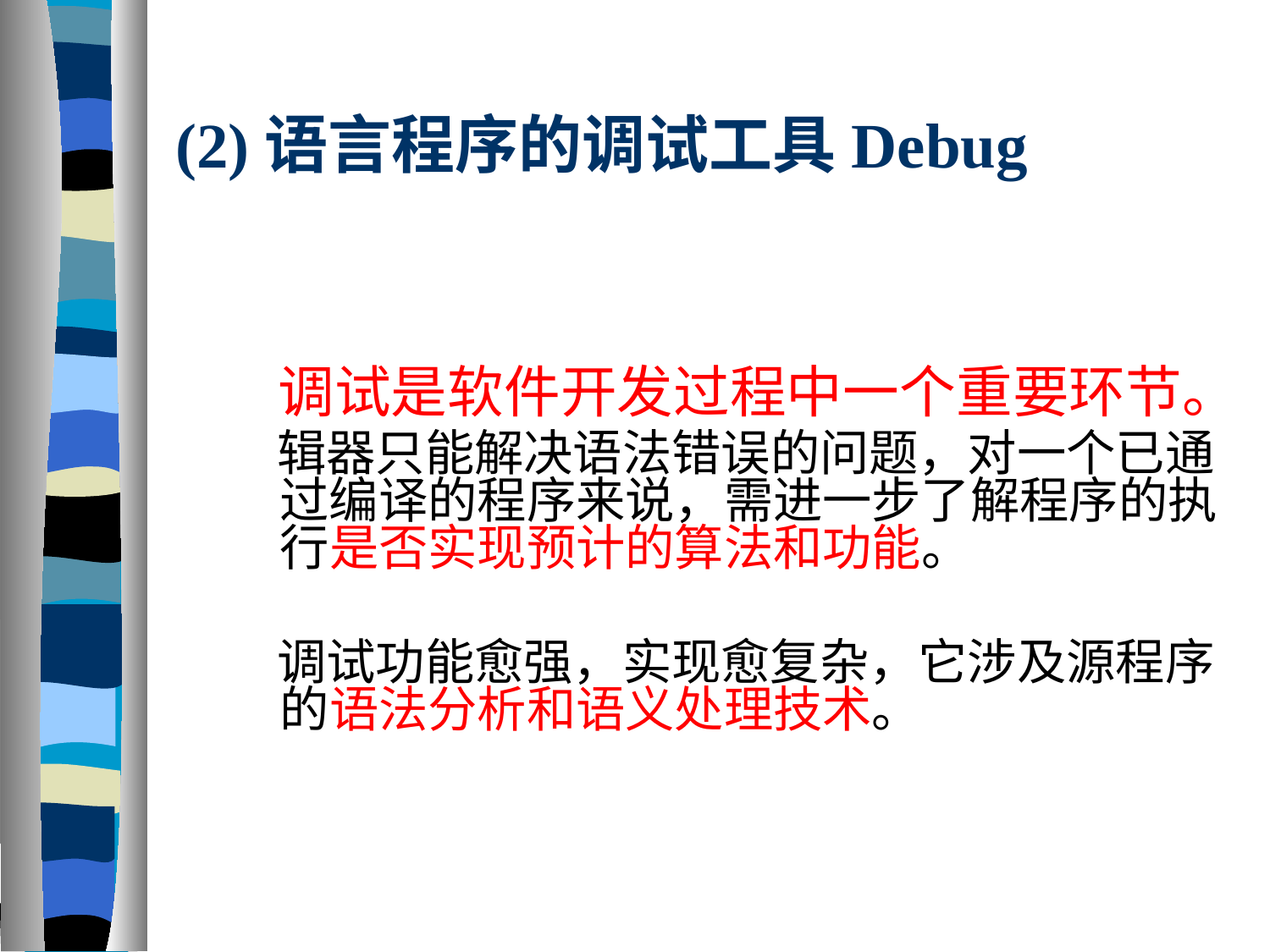

# (2)语言程序的调试工具Debug

   调试是软件开发过程中一个重要环节。
   辑器只能解决语法错误的问题，对一个已通过编译的程序来说，需进一步了解程序的执行是否实现预计的算法和功能。

   调试功能愈强，实现愈复杂，它涉及源程序的语法分析和语义处理技术。